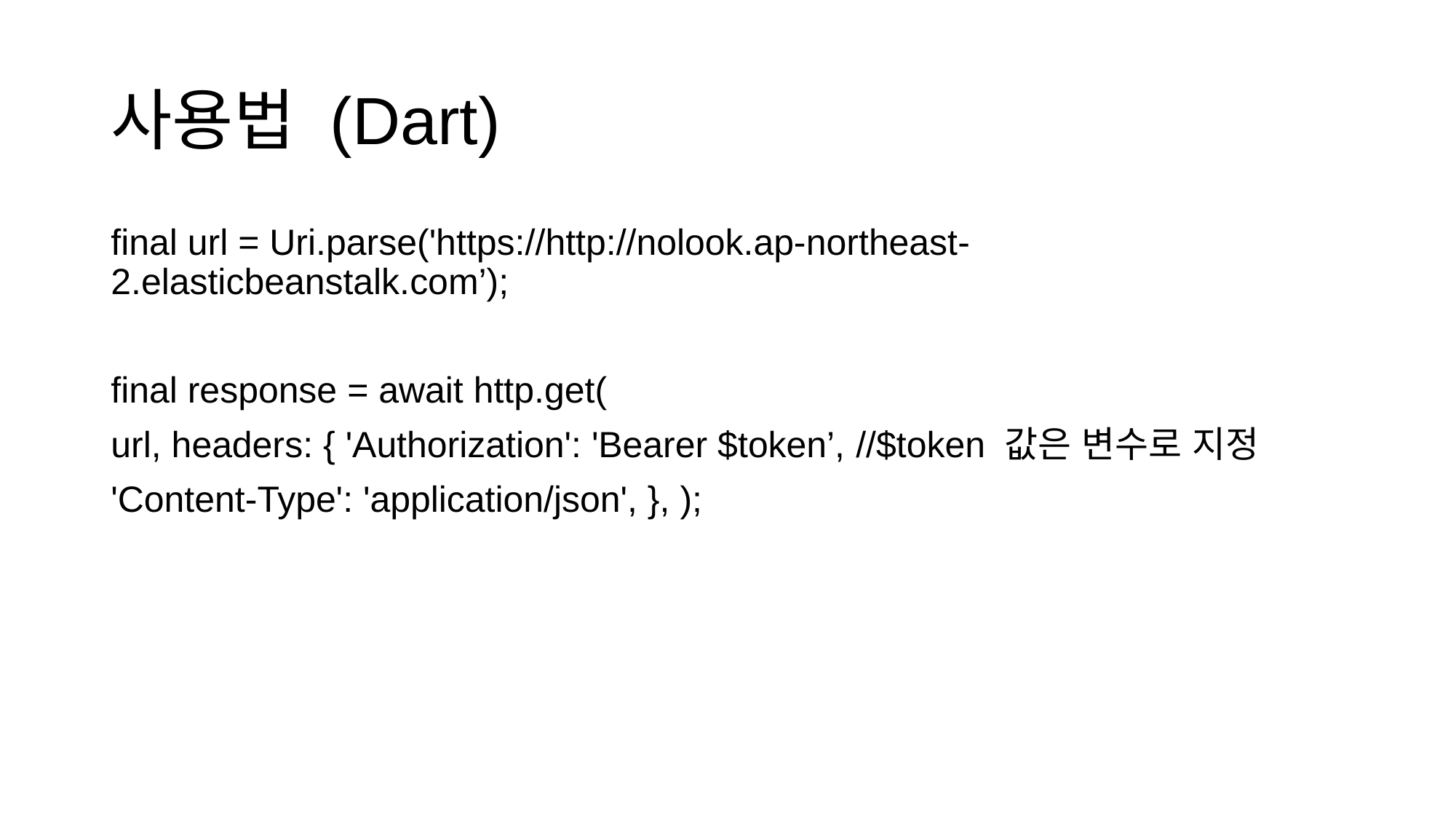

# 사용법 (Dart)
final url = Uri.parse('https://http://nolook.ap-northeast-2.elasticbeanstalk.com’);

final response = await http.get(
url, headers: { 'Authorization': 'Bearer $token’, //$token 값은 변수로 지정
'Content-Type': 'application/json', }, );